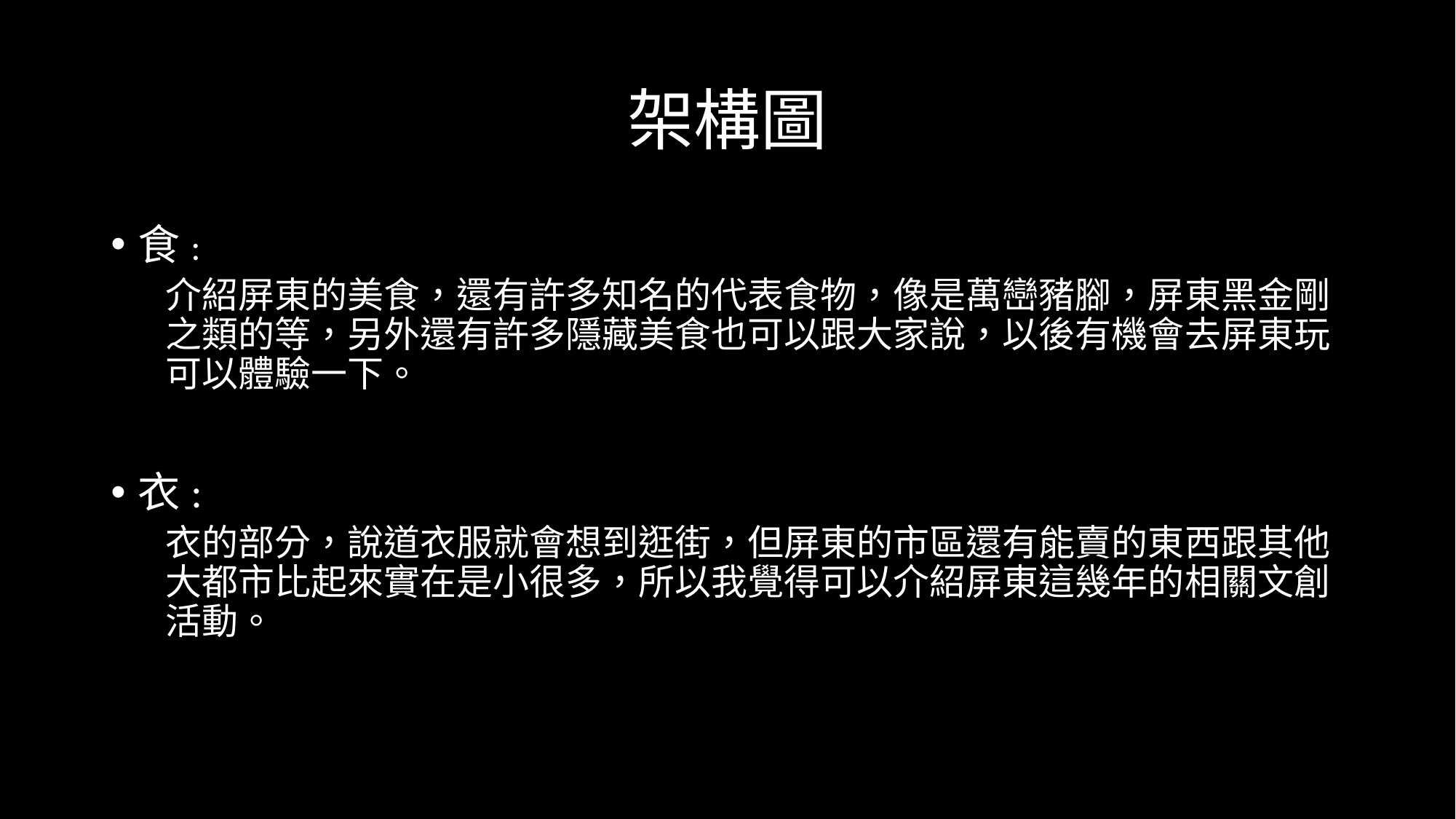

# 架構圖
食:
介紹屏東的美食，還有許多知名的代表食物，像是萬巒豬腳，屏東黑金剛之類的等，另外還有許多隱藏美食也可以跟大家說，以後有機會去屏東玩可以體驗一下。

衣:
衣的部分，說道衣服就會想到逛街，但屏東的市區還有能賣的東西跟其他大都市比起來實在是小很多，所以我覺得可以介紹屏東這幾年的相關文創活動。